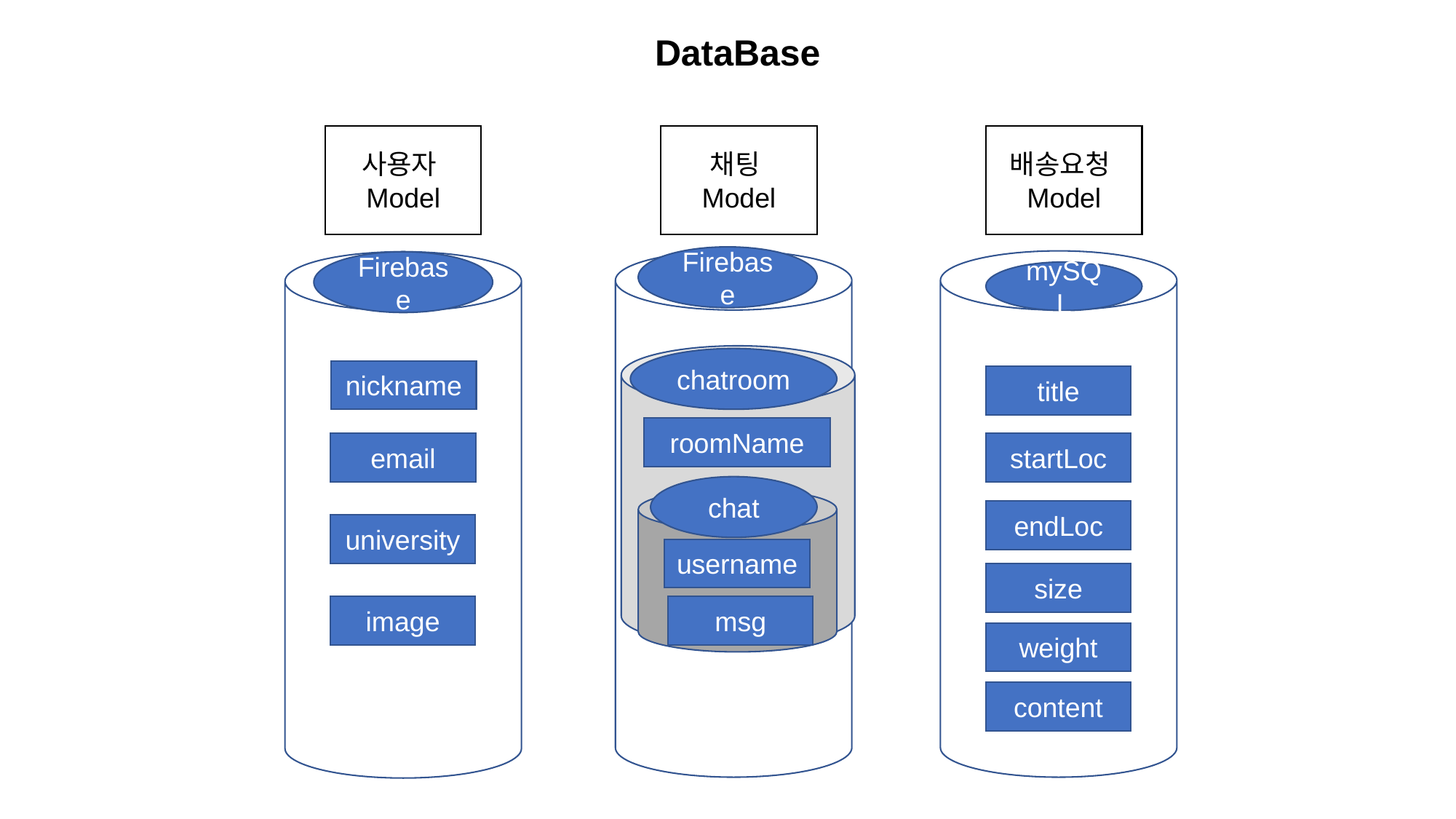

DataBase
사용자
Model
채팅
Model
배송요청
Model
Firebase

Firebase
mySQL

chatroom
nickname
title
roomName
email
startLoc
chat

endLoc
university
username
size
image
msg
weight
content